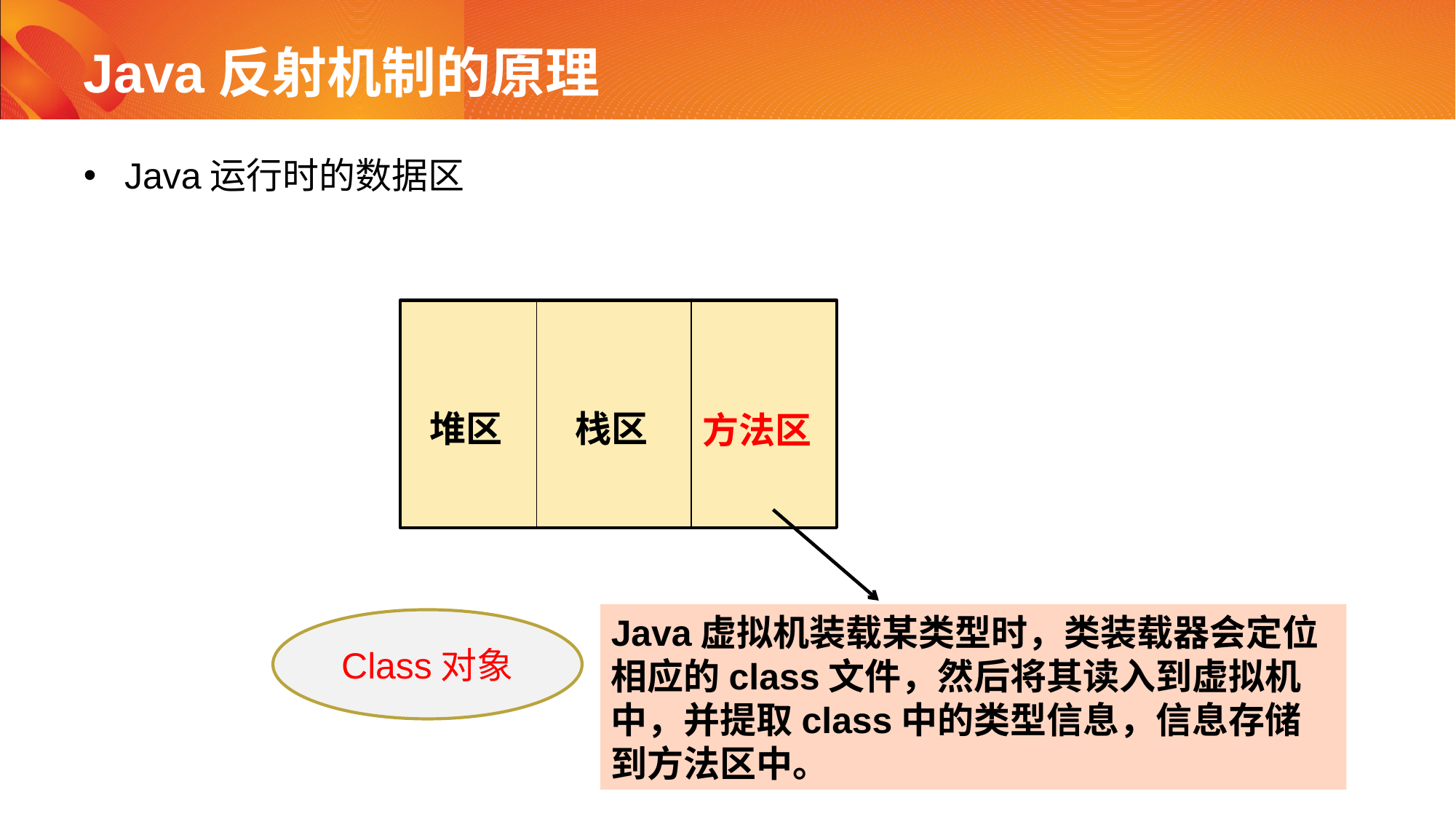

# Java反射机制的原理
Java运行时的数据区

堆区
栈区
方法区
Java虚拟机装载某类型时，类装载器会定位相应的class文件，然后将其读入到虚拟机中，并提取class中的类型信息，信息存储到方法区中。
Class对象